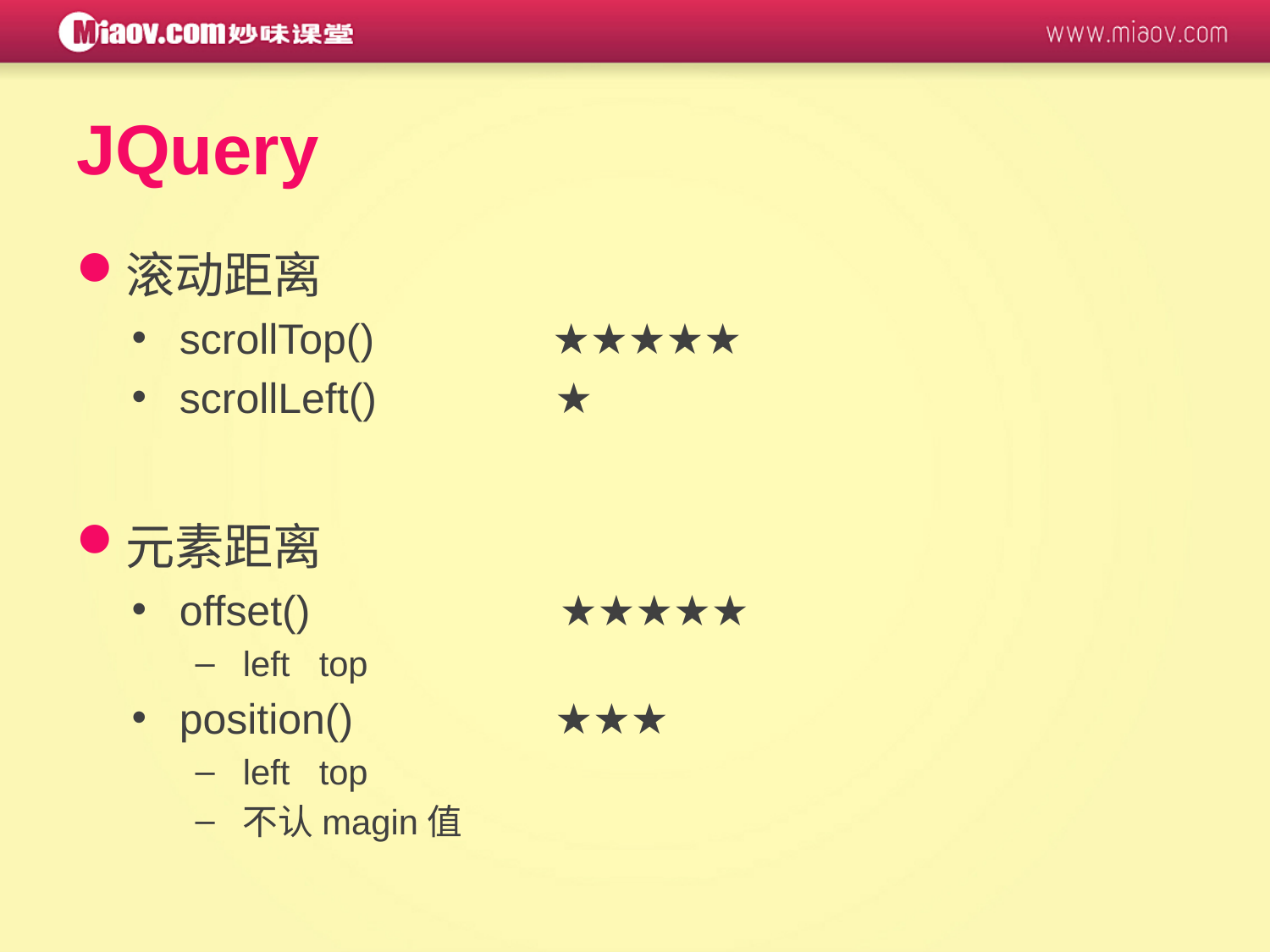

# JQuery
滚动距离
scrollTop()               ★★★★★
scrollLeft()               ★

元素距离
offset()                     ★★★★★
left   top
position()                 ★★★
left   top
不认magin值